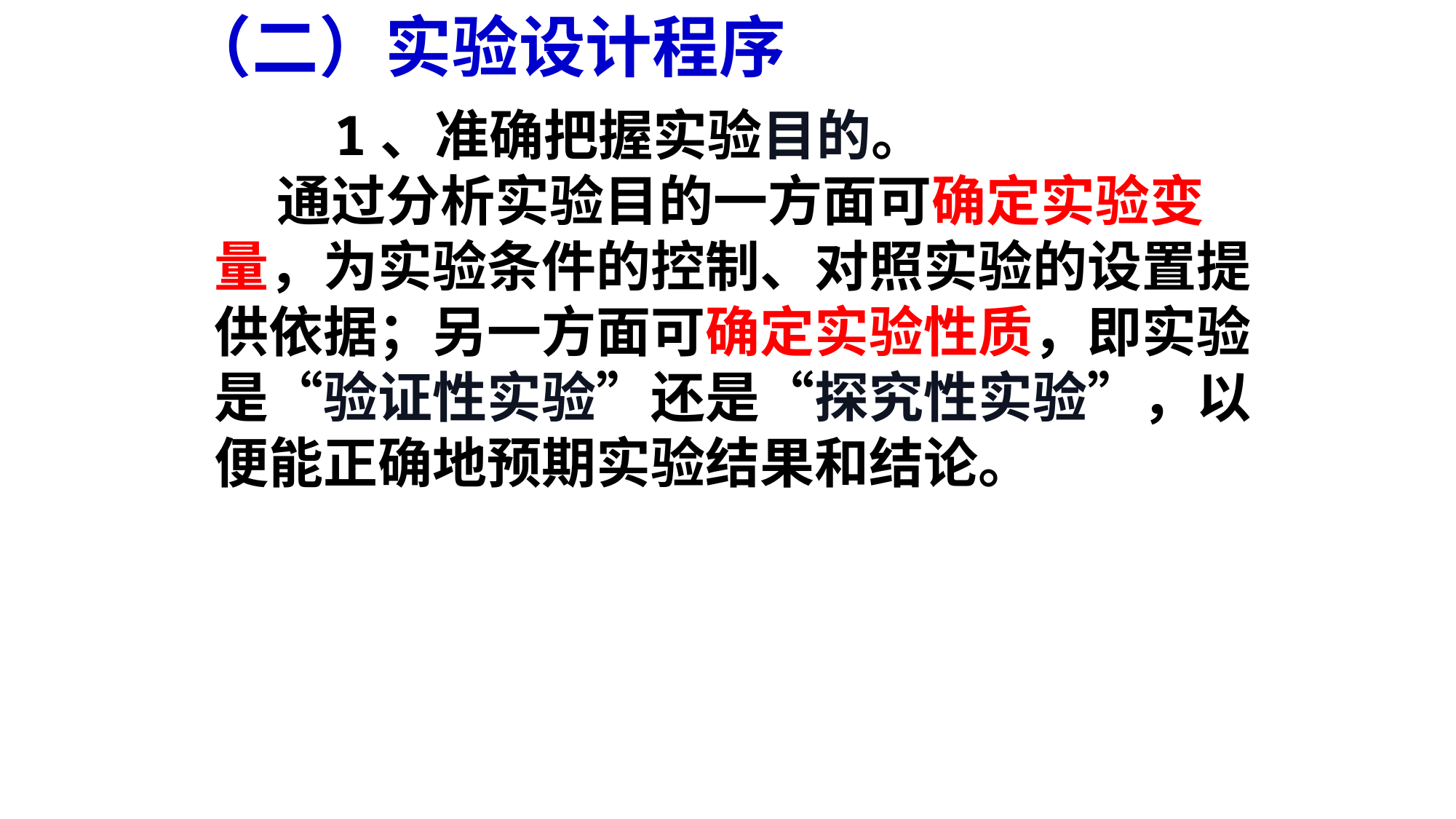

（二）实验设计程序
      1、准确把握实验目的。
    通过分析实验目的一方面可确定实验变量，为实验条件的控制、对照实验的设置提供依据；另一方面可确定实验性质，即实验是“验证性实验”还是“探究性实验”，以便能正确地预期实验结果和结论。
8